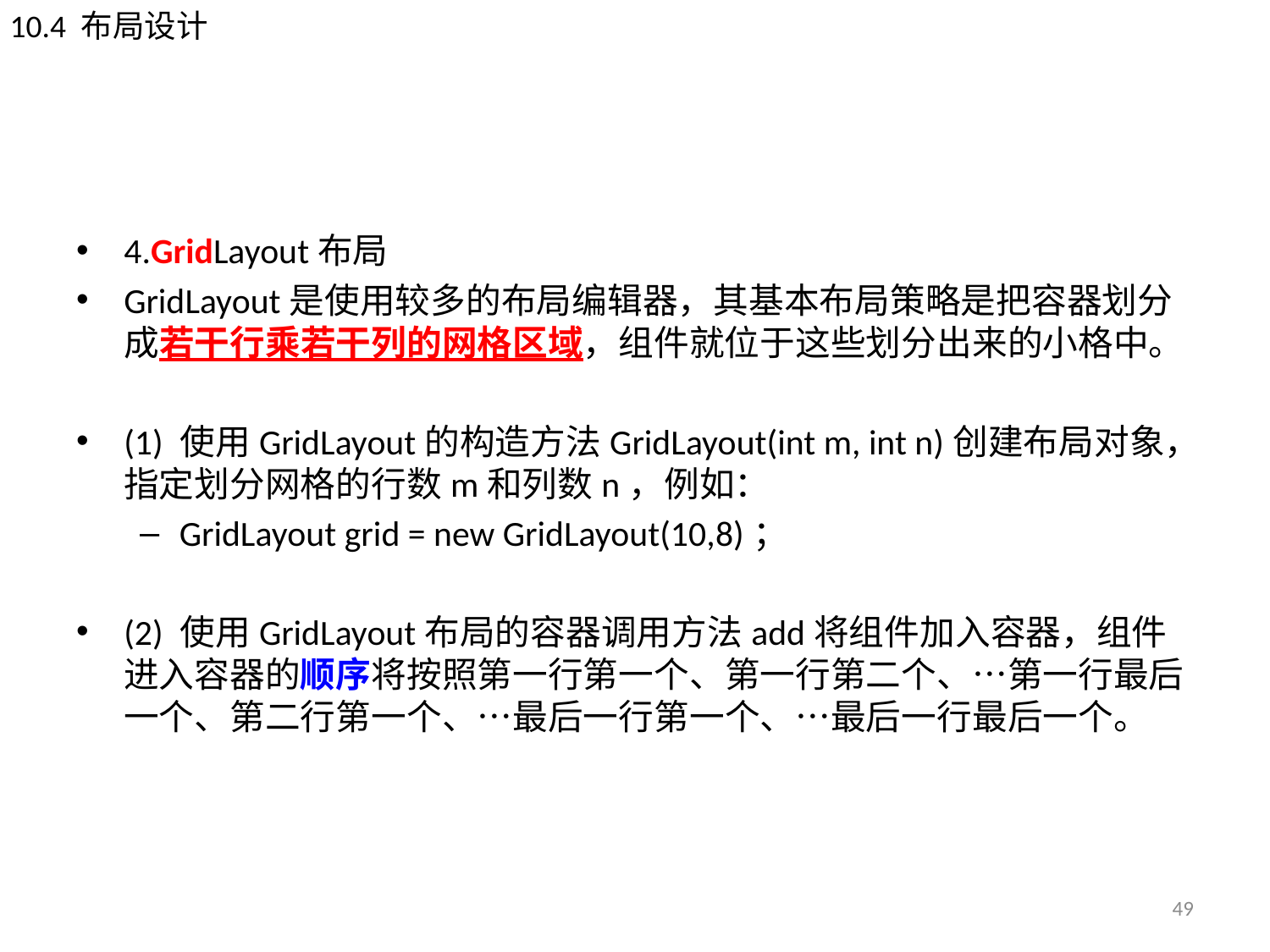

10.4 布局设计
#
4.GridLayout布局
GridLayout是使用较多的布局编辑器，其基本布局策略是把容器划分成若干行乘若干列的网格区域，组件就位于这些划分出来的小格中。

(1) 使用GridLayout的构造方法GridLayout(int m, int n)创建布局对象，指定划分网格的行数m和列数n，例如：
GridLayout grid = new GridLayout(10,8)；

(2) 使用GridLayout布局的容器调用方法add将组件加入容器，组件进入容器的顺序将按照第一行第一个、第一行第二个、…第一行最后一个、第二行第一个、…最后一行第一个、…最后一行最后一个。
49